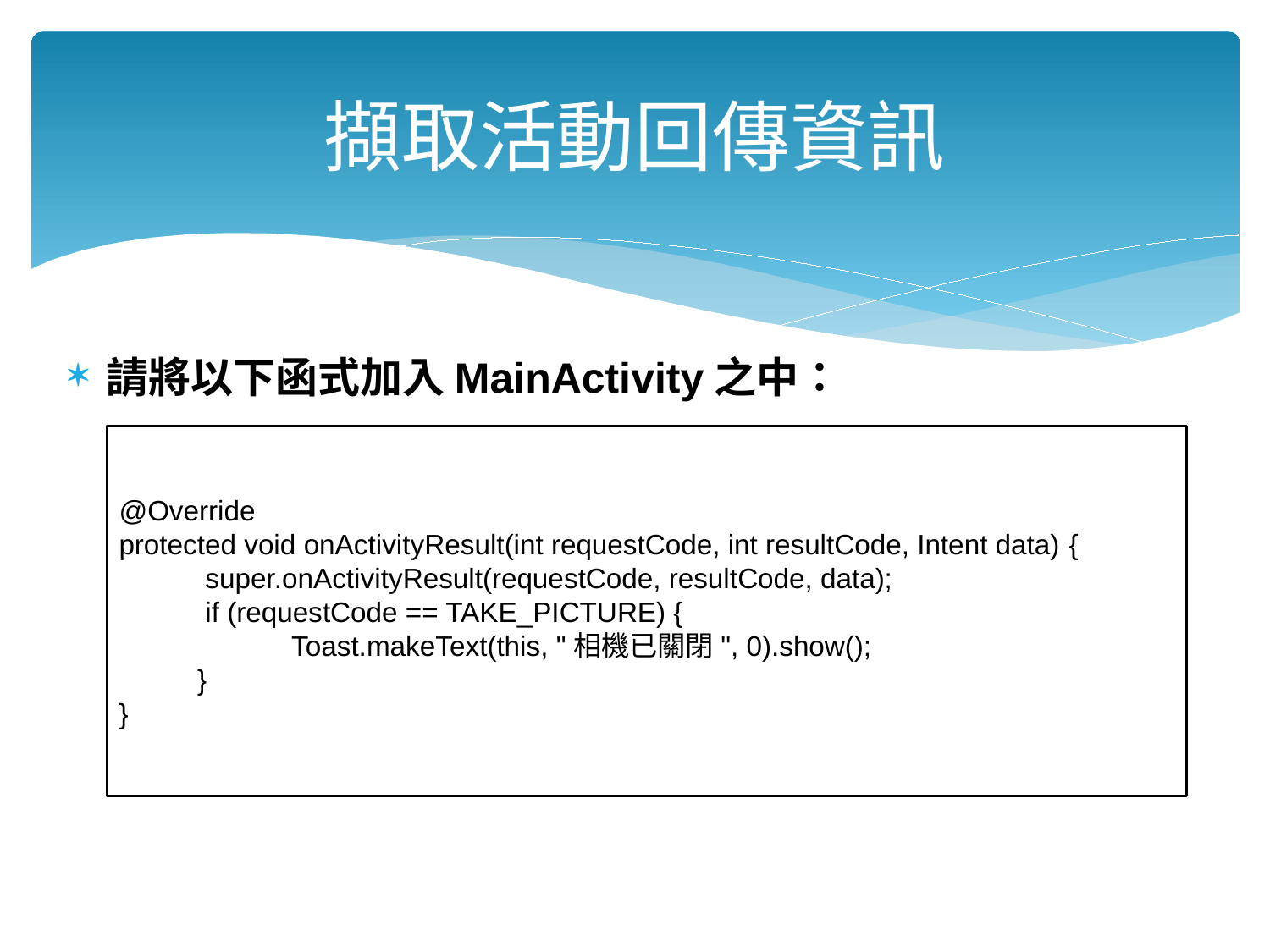

# 擷取活動回傳資訊
請將以下函式加入MainActivity之中：
@Override
protected void onActivityResult(int requestCode, int resultCode, Intent data) {
           super.onActivityResult(requestCode, resultCode, data);
           if (requestCode == TAKE_PICTURE) {
                      Toast.makeText(this, "相機已關閉", 0).show();
          }
}